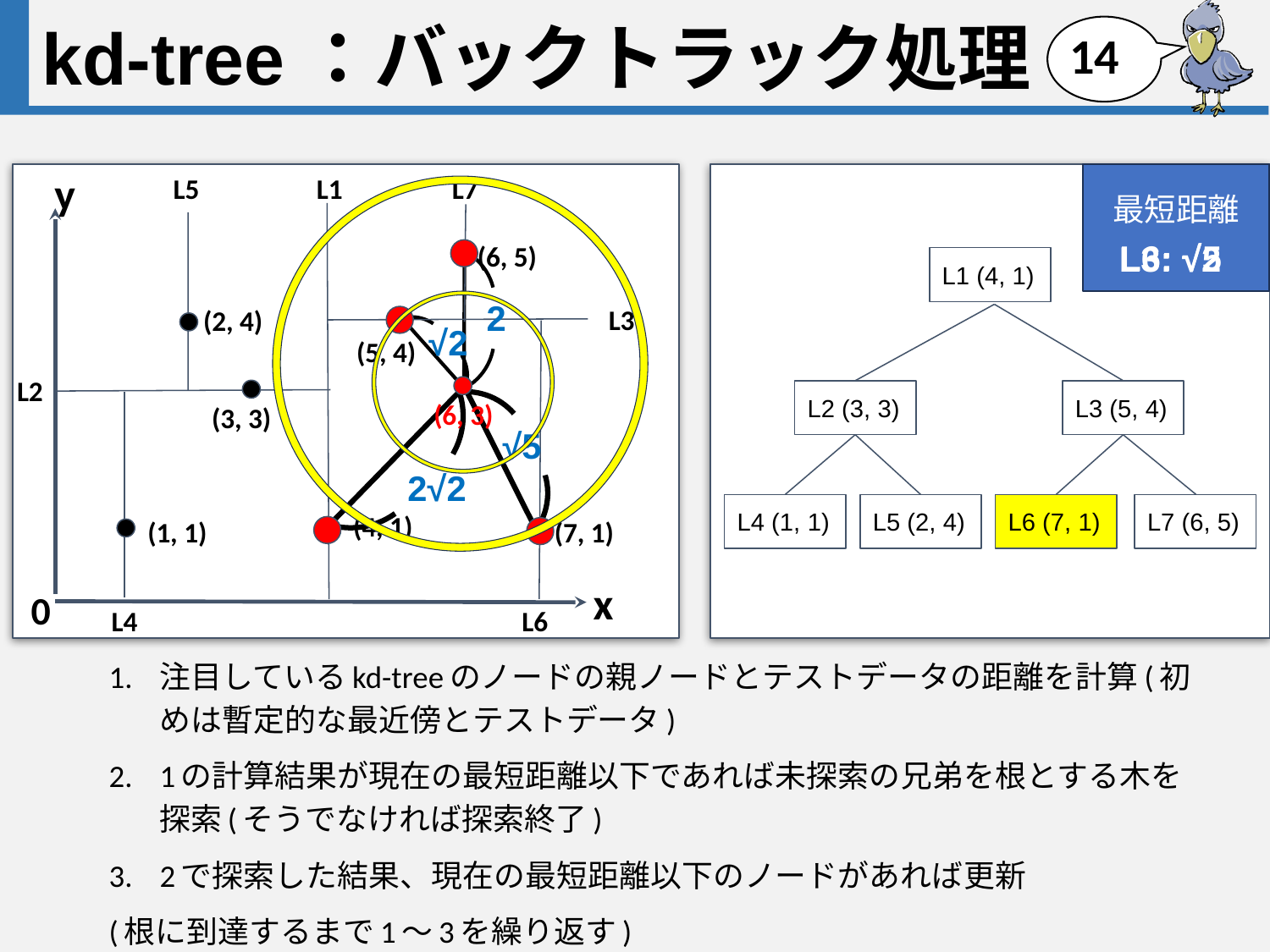

# kd-tree：バックトラック処理
14
y
L5
L1
L7
最短距離

(6, 5)
L6: √5
L3: √2

L1 (4, 1)
L3
2
(2, 4)

√2
(5, 4)

L2

L2 (3, 3)
L3 (5, 4)
(6, 3)
(3, 3)

√5
2√2
L4 (1, 1)
L5 (2, 4)
L6 (7, 1)
L7 (6, 5)
(4, 1)

(1, 1)
(7, 1)

x
0
L4
L6
注目しているkd-treeのノードの親ノードとテストデータの距離を計算(初めは暫定的な最近傍とテストデータ)
1の計算結果が現在の最短距離以下であれば未探索の兄弟を根とする木を探索(そうでなければ探索終了)
2で探索した結果、現在の最短距離以下のノードがあれば更新
(根に到達するまで1〜3を繰り返す)